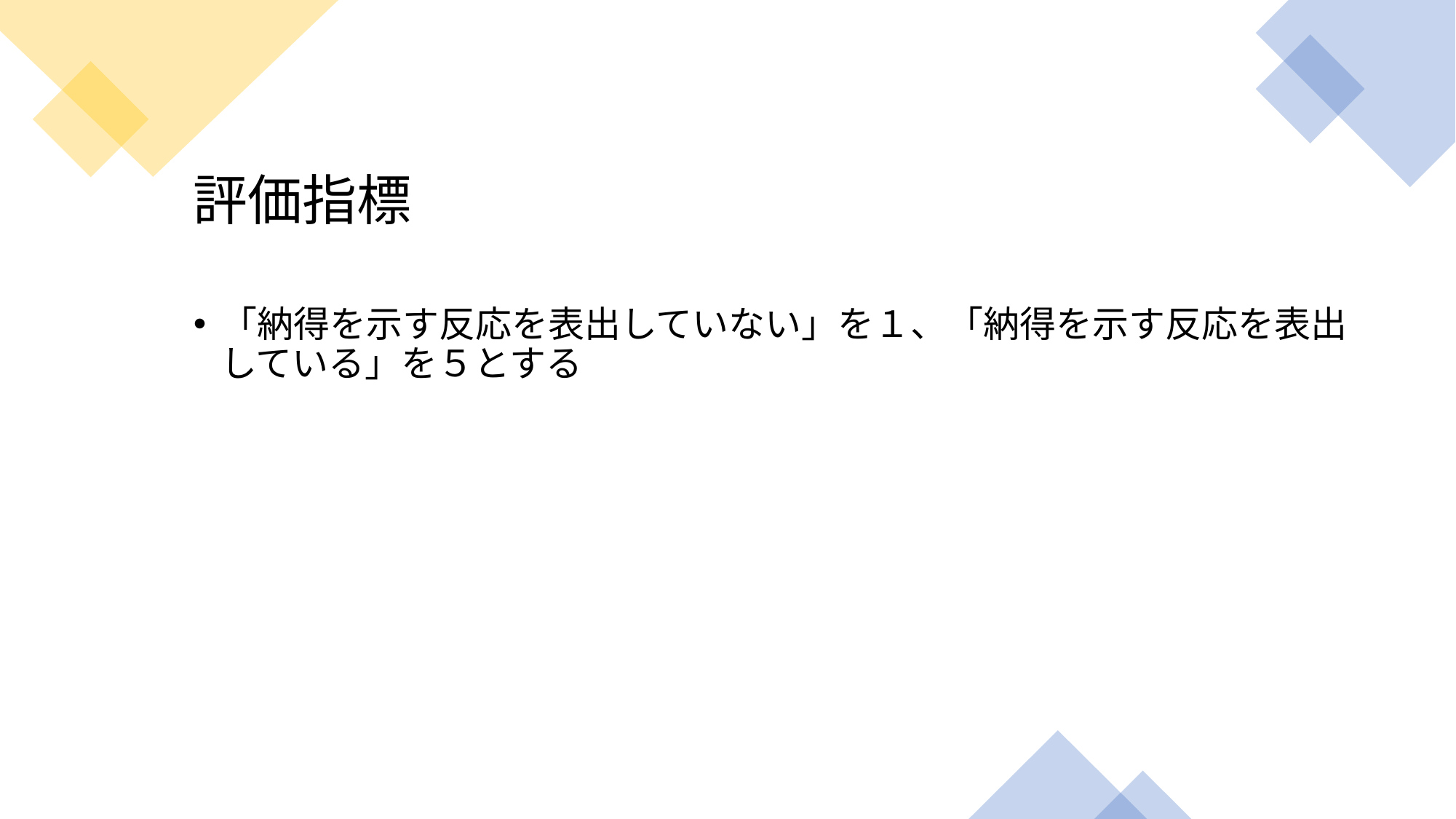

# 評価指標
「納得を示す反応を表出していない」を１、「納得を示す反応を表出している」を５とする